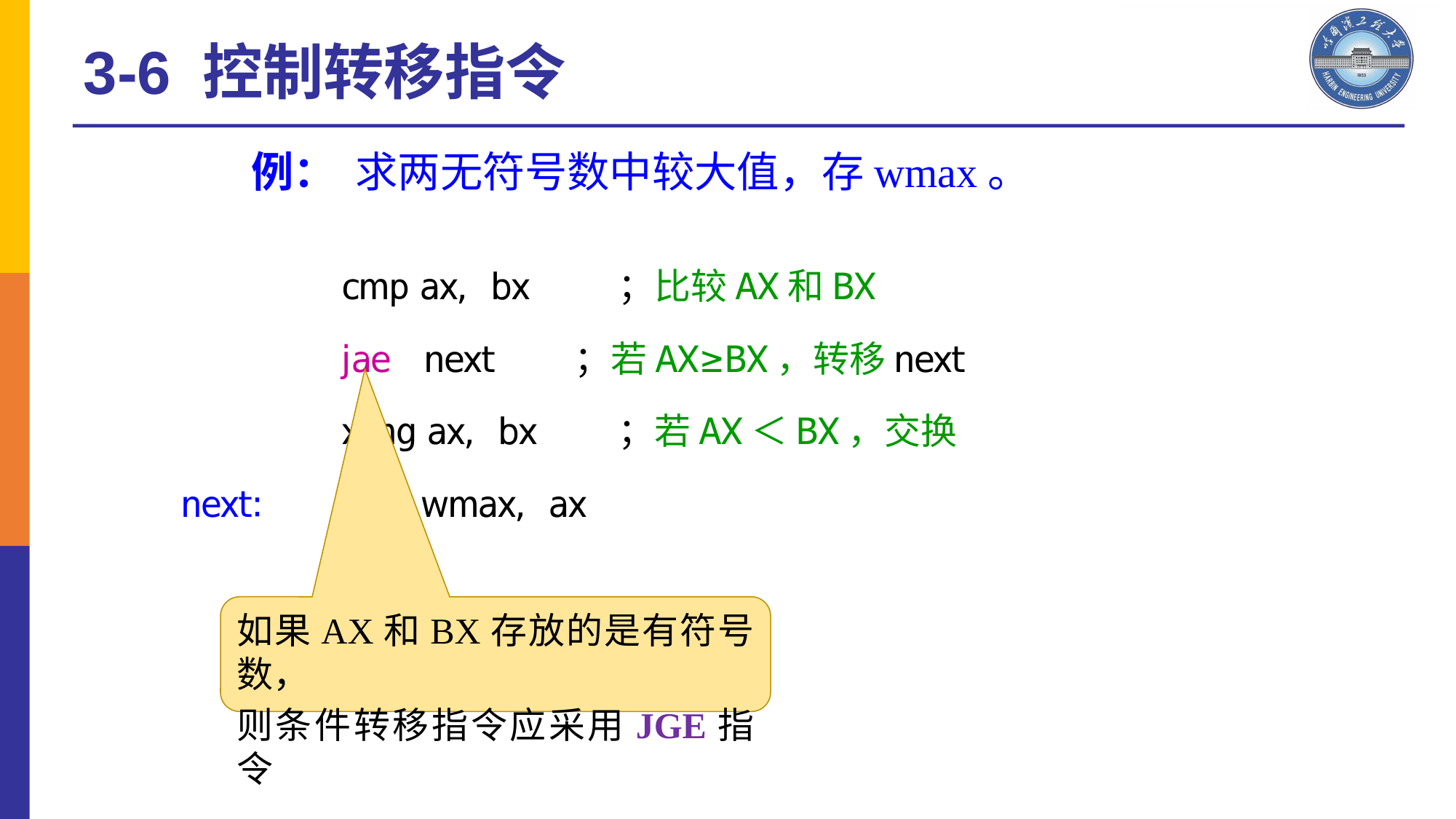

3-6 控制转移指令
例：  求两无符号数中较大值，存wmax。
	cmp ax,  bx	；比较AX和BX
	jae   next	     ；若AX≥BX，转移next
	xchg ax,  bx	；若AX＜BX，交换
next:	mov wmax,  ax
如果AX和BX存放的是有符号数，
则条件转移指令应采用JGE指令